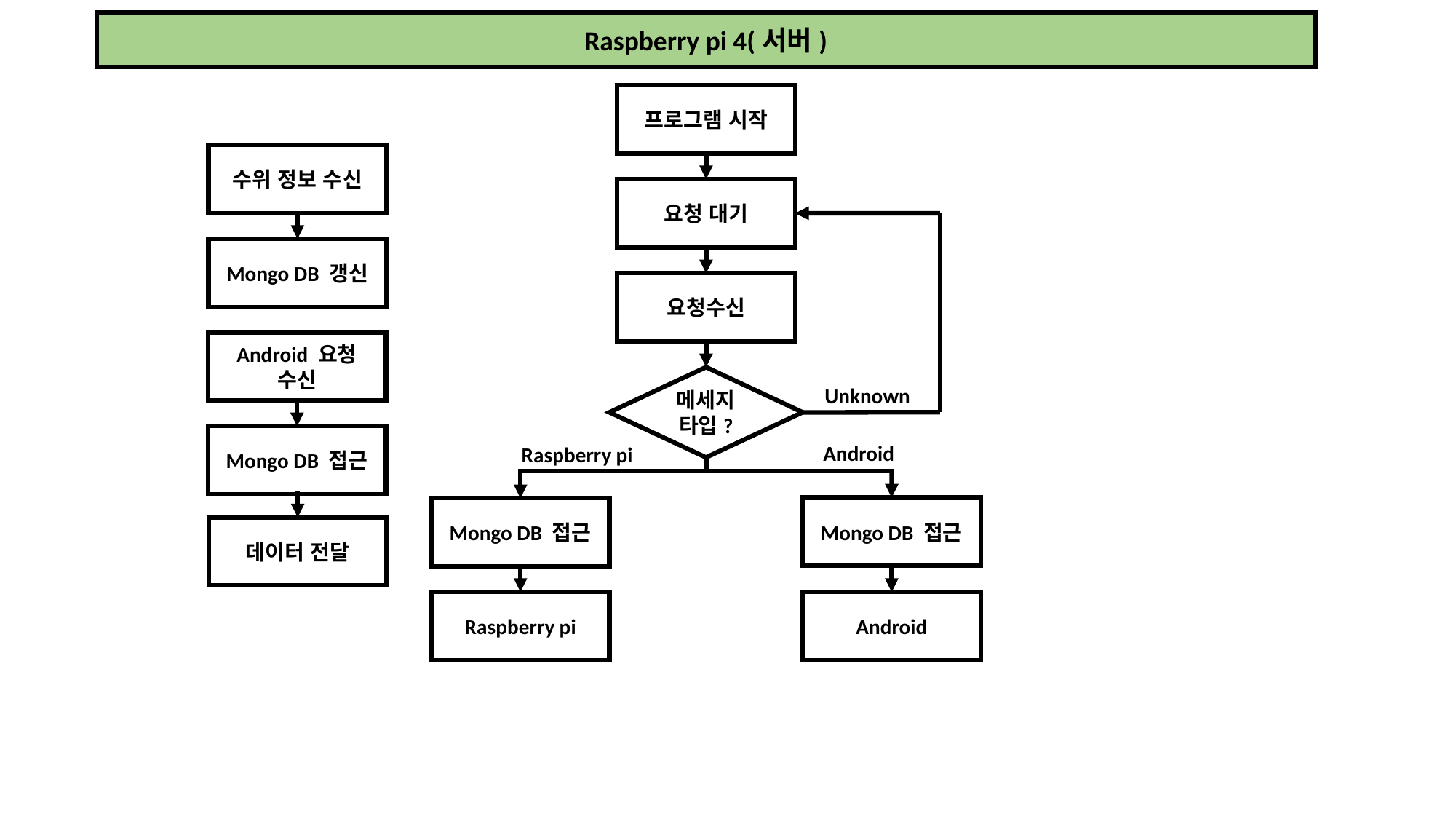

Raspberry pi 4(서버)
프로그램 시작
수위 정보 수신
요청 대기
Mongo DB 갱신
요청수신
Android 요청 수신
메세지
타입?
Unknown
Mongo DB 접근
Android
Raspberry pi
Mongo DB 접근
Mongo DB 접근
데이터 전달
Raspberry pi
Android